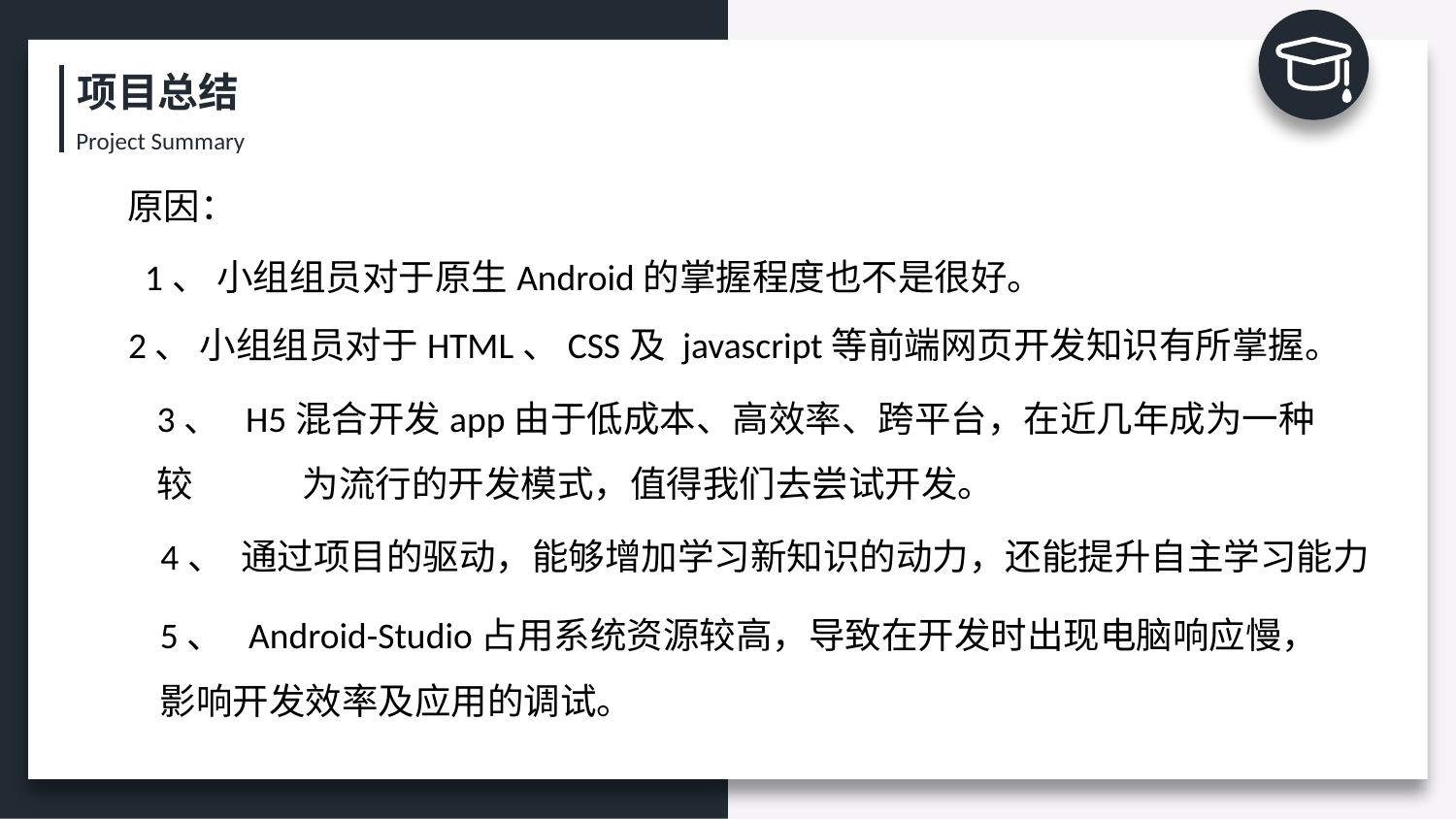

项目总结
Project Summary
原因：
1、 小组组员对于原生Android的掌握程度也不是很好。
2、 小组组员对于HTML、CSS及 javascript等前端网页开发知识有所掌握。
3、  H5混合开发app由于低成本、高效率、跨平台，在近几年成为一种较 	为流行的开发模式，值得我们去尝试开发。
 4、  通过项目的驱动，能够增加学习新知识的动力，还能提升自主学习能力
5、  Android-Studio占用系统资源较高，导致在开发时出现电脑响应慢，	影响开发效率及应用的调试。